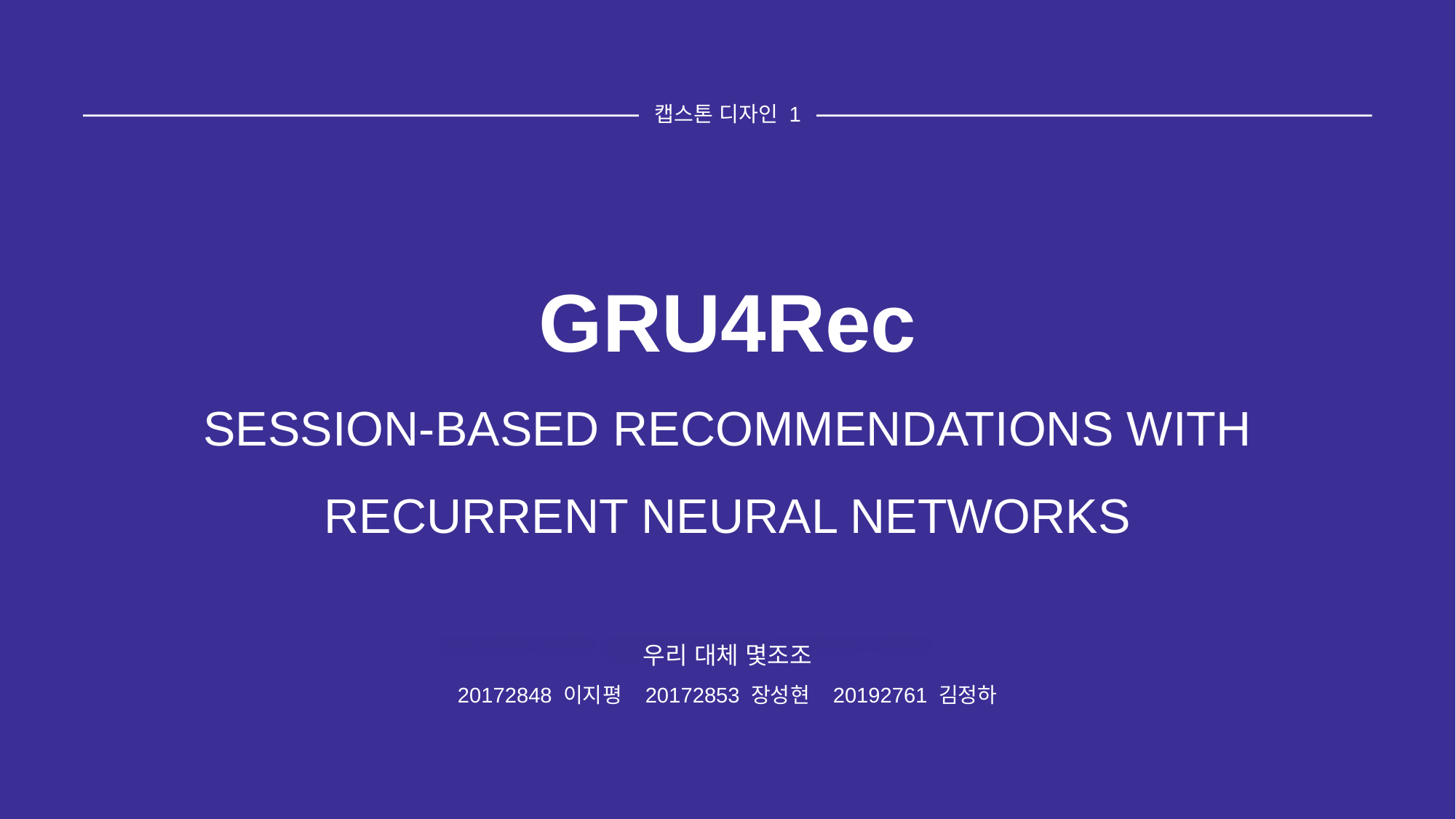

캡스톤 디자인 1

GRU4Rec
SESSION-BASED RECOMMENDATIONS WITH RECURRENT NEURAL NETWORKS
우리 대체 몇조조
20172848 이지평   20172853 장성현   20192761 김정하